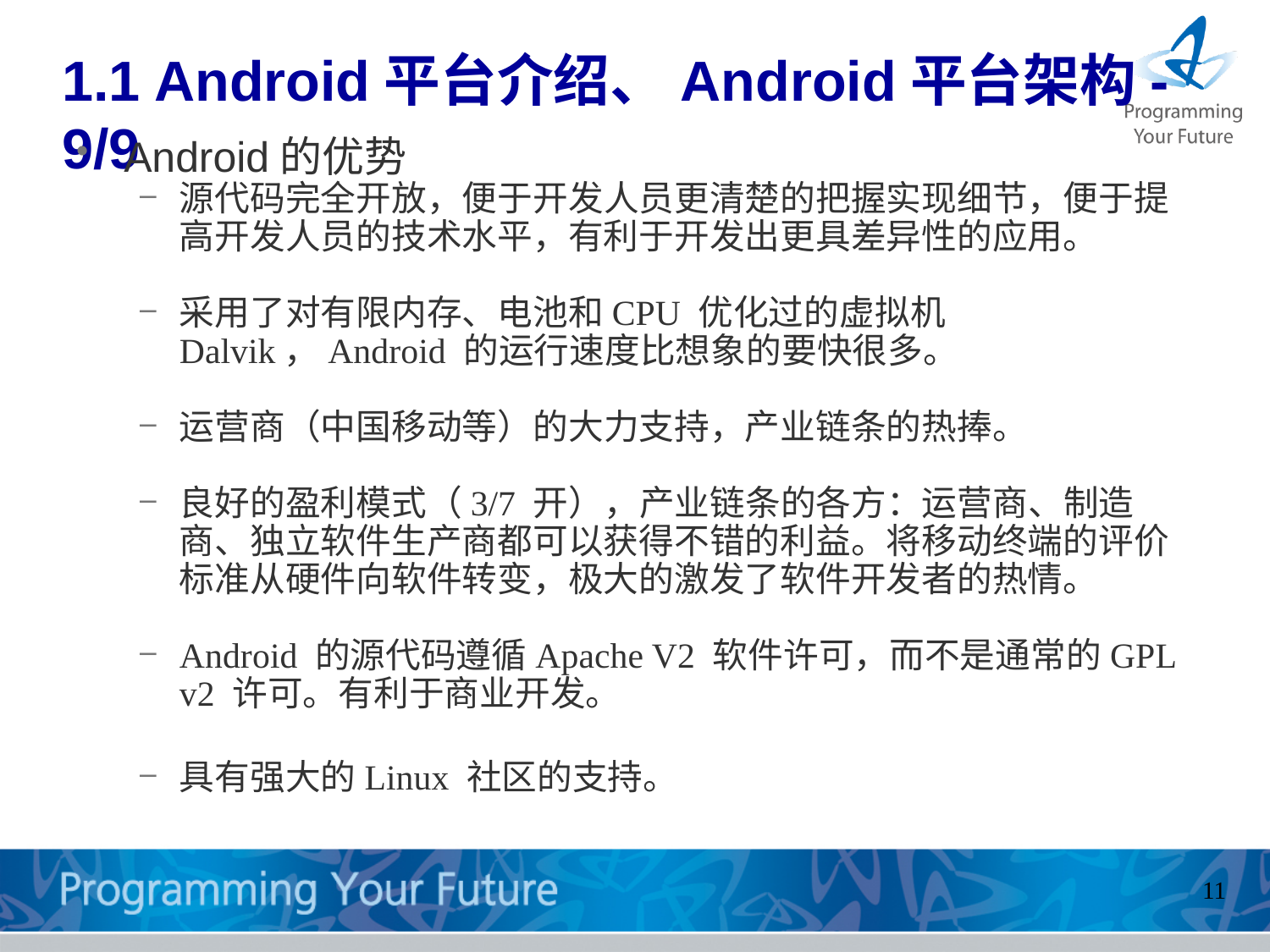

# 1.1 Android平台介绍、Android平台架构-9/9
Android的优势
源代码完全开放，便于开发人员更清楚的把握实现细节，便于提高开发人员的技术水平，有利于开发出更具差异性的应用。

采用了对有限内存、电池和CPU 优化过的虚拟机Dalvik，Android 的运行速度比想象的要快很多。

运营商（中国移动等）的大力支持，产业链条的热捧。

良好的盈利模式（3/7 开），产业链条的各方：运营商、制造商、独立软件生产商都可以获得不错的利益。将移动终端的评价标准从硬件向软件转变，极大的激发了软件开发者的热情。

Android 的源代码遵循Apache V2 软件许可，而不是通常的GPL v2 许可。有利于商业开发。

具有强大的Linux 社区的支持。